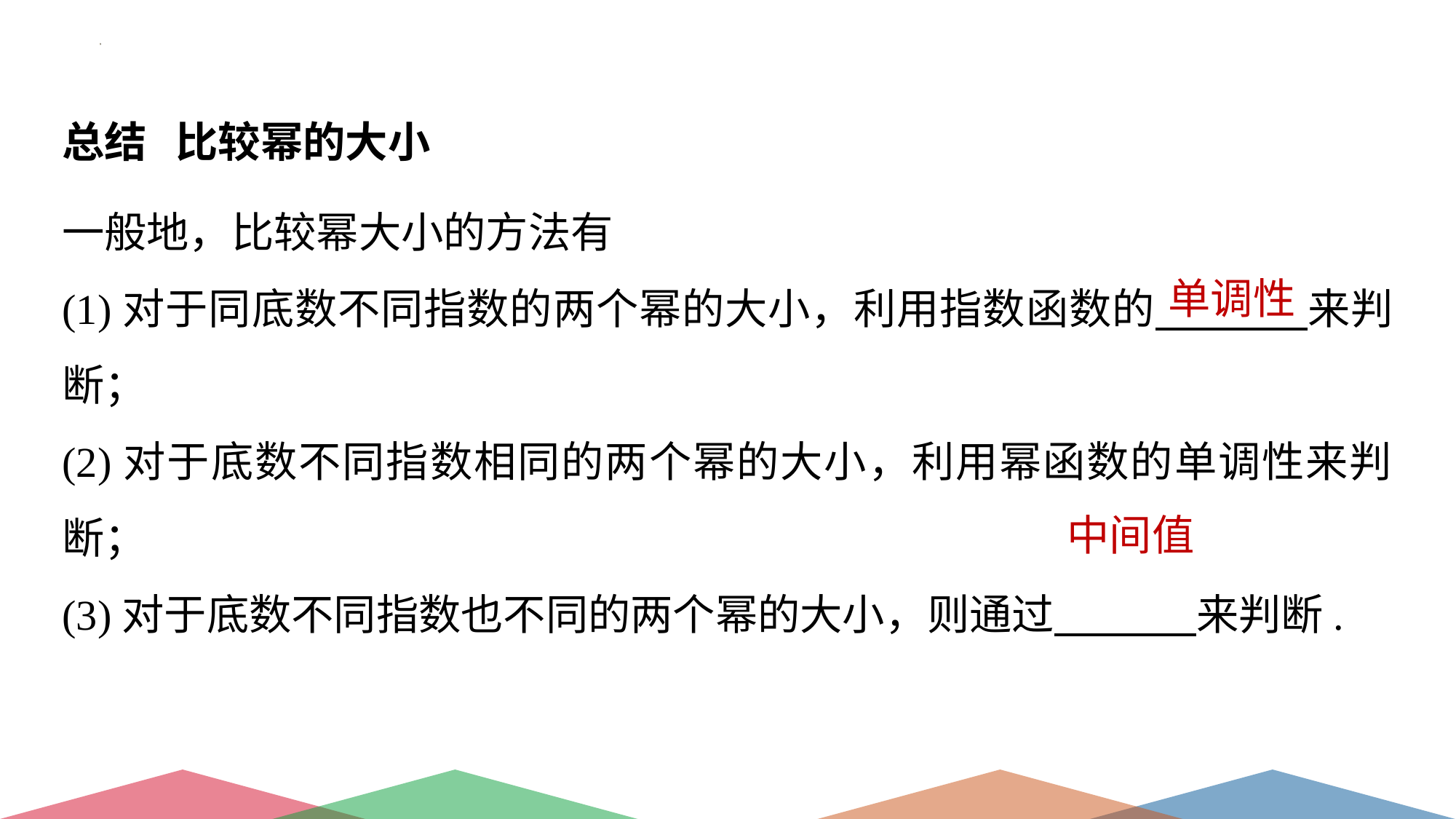

总结   比较幂的大小
一般地，比较幂大小的方法有
(1)对于同底数不同指数的两个幂的大小，利用指数函数的               来判断；
(2)对于底数不同指数相同的两个幂的大小，利用幂函数的单调性来判断；
(3)对于底数不同指数也不同的两个幂的大小，则通过               来判断.
单调性
中间值